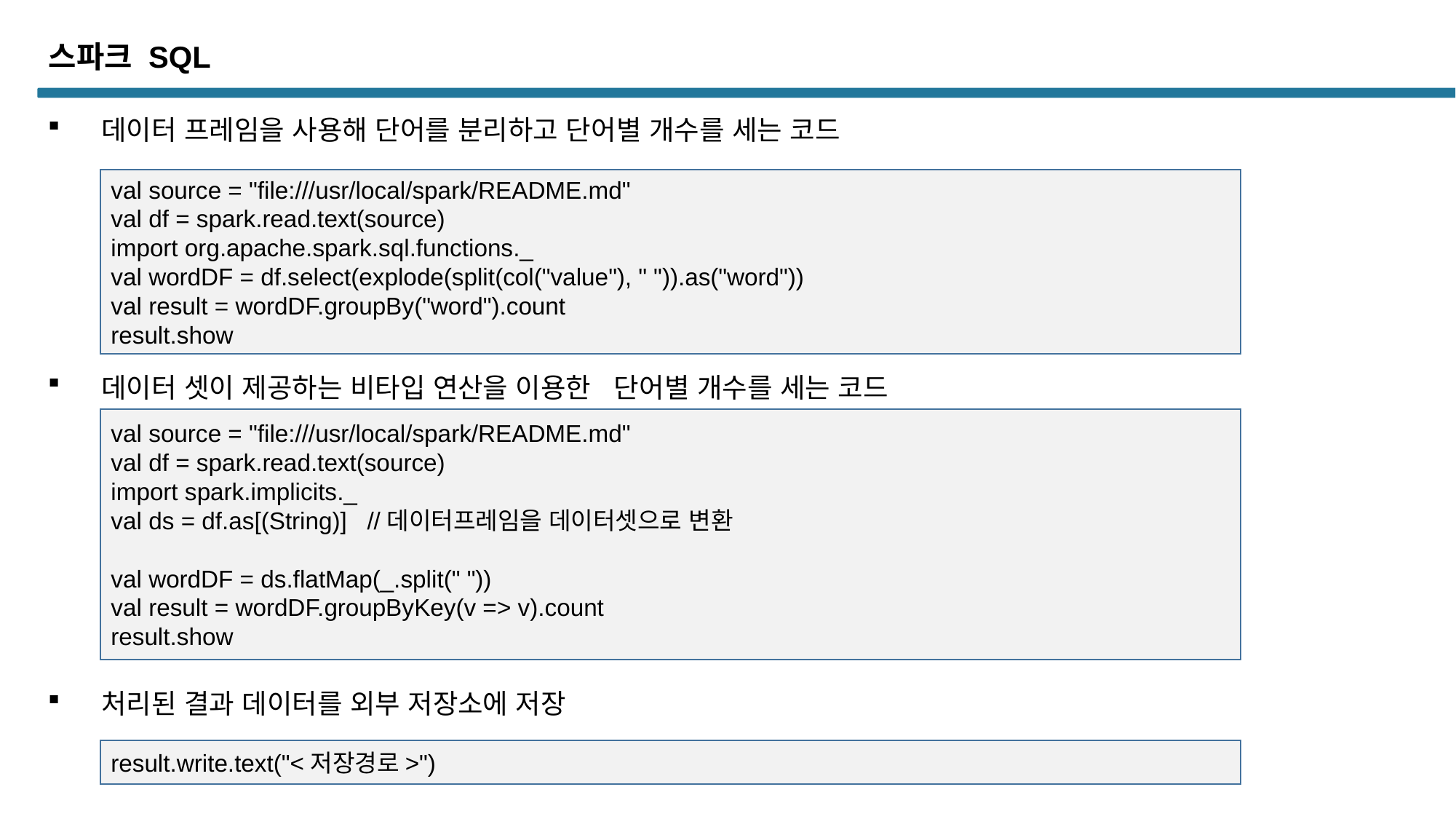

스파크 SQL
 데이터 프레임을 사용해 단어를 분리하고 단어별 개수를 세는 코드
val source = "file:///usr/local/spark/README.md"
val df = spark.read.text(source)
import org.apache.spark.sql.functions._
val wordDF = df.select(explode(split(col("value"), " ")).as("word"))
val result = wordDF.groupBy("word").count
result.show
 데이터 셋이 제공하는 비타입 연산을 이용한   단어별 개수를 세는 코드
val source = "file:///usr/local/spark/README.md"
val df = spark.read.text(source)
import spark.implicits._
val ds = df.as[(String)]   //데이터프레임을 데이터셋으로 변환
val wordDF = ds.flatMap(_.split(" "))
val result = wordDF.groupByKey(v => v).count
result.show
 처리된 결과 데이터를 외부 저장소에 저장
result.write.text("<저장경로>")